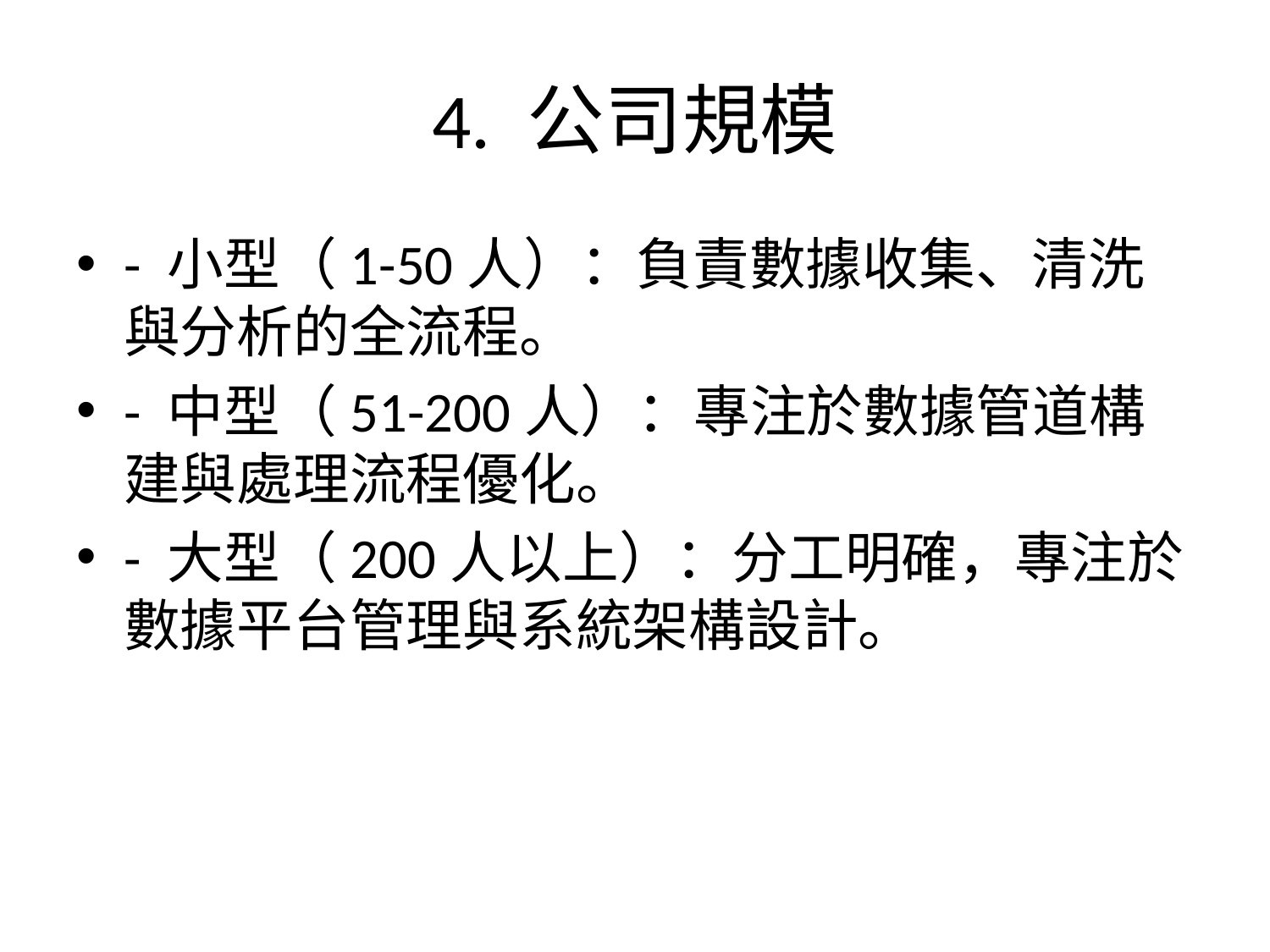

# 4. 公司規模
- 小型（1-50人）：負責數據收集、清洗與分析的全流程。
- 中型（51-200人）：專注於數據管道構建與處理流程優化。
- 大型（200人以上）：分工明確，專注於數據平台管理與系統架構設計。